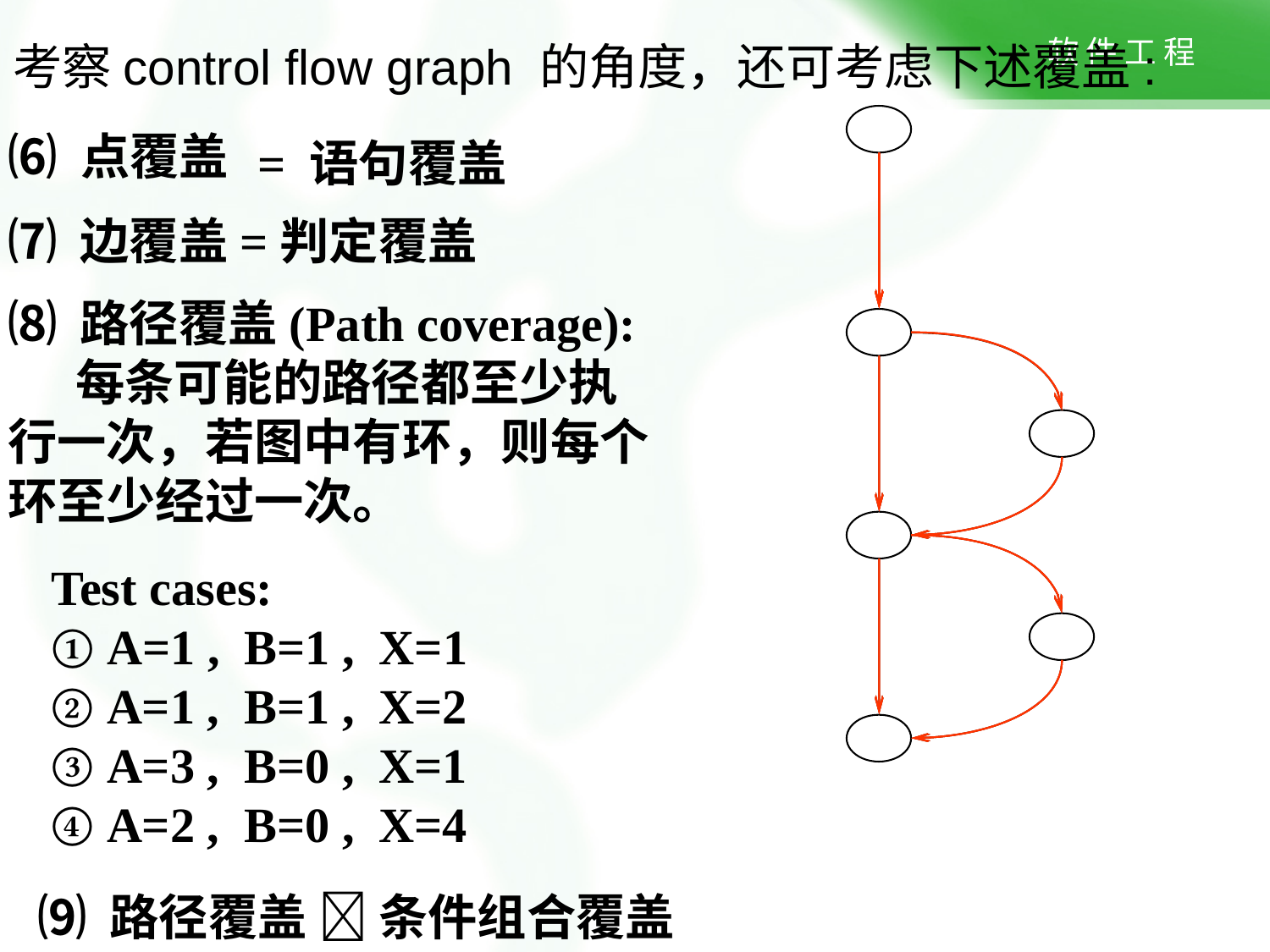

考察control flow graph 的角度，还可考虑下述覆盖:

⑹ 点覆盖
= 语句覆盖
⑺ 边覆盖=判定覆盖

⑻ 路径覆盖(Path coverage):
     每条可能的路径都至少执行一次，若图中有环，则每个环至少经过一次。
Test cases:
① A=1 ,  B=1 ,  X=1
② A=1 ,  B=1 ,  X=2
③ A=3 ,  B=0 ,  X=1
④ A=2 ,  B=0 ,  X=4
⑼ 路径覆盖 ∧ 条件组合覆盖